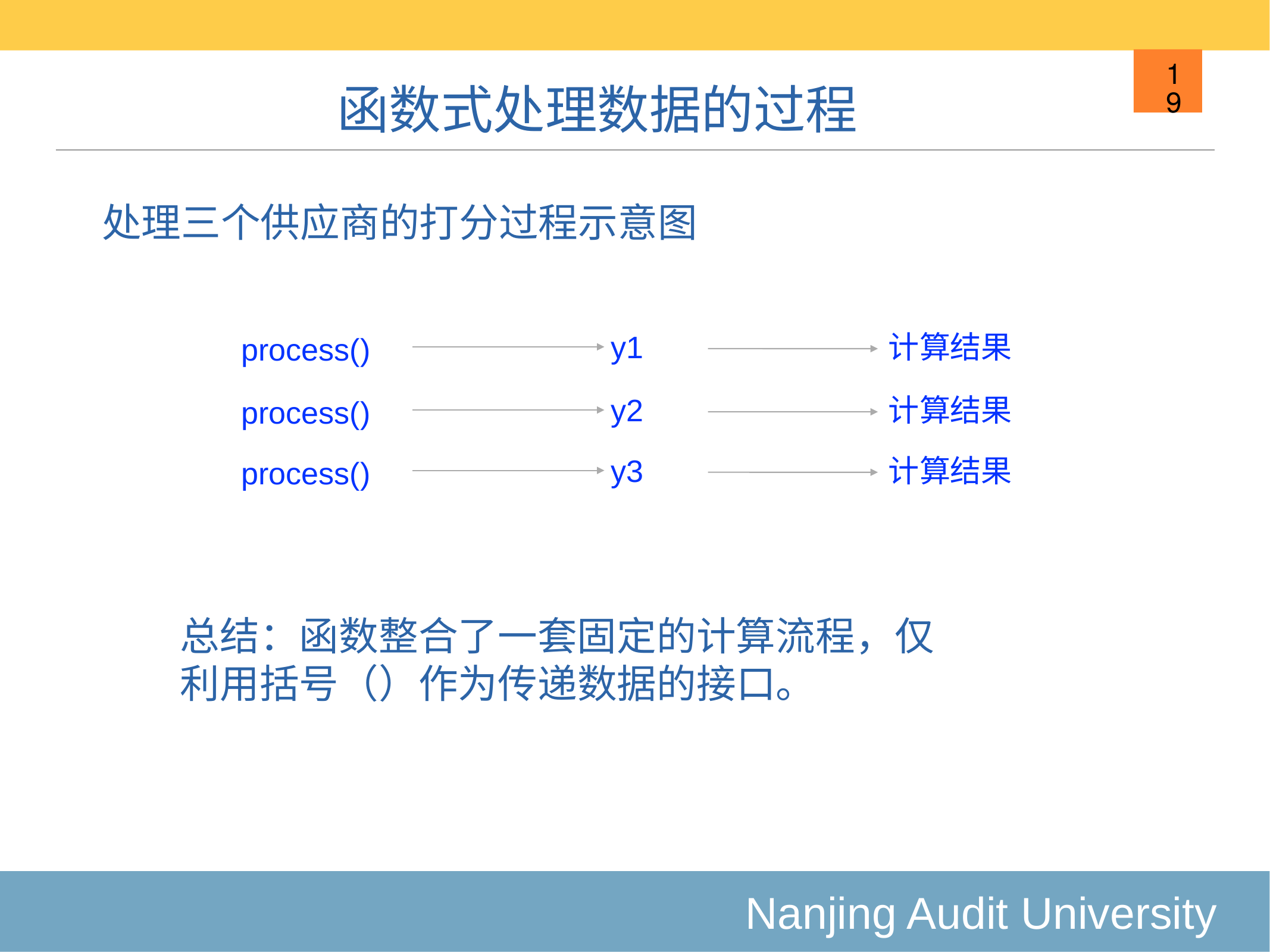

# 函数式处理数据的过程
19
处理三个供应商的打分过程示意图
计算结果
y1
process()

计算结果
y2
process()

计算结果
y3
process()

总结：函数整合了一套固定的计算流程，仅利用括号（）作为传递数据的接口。